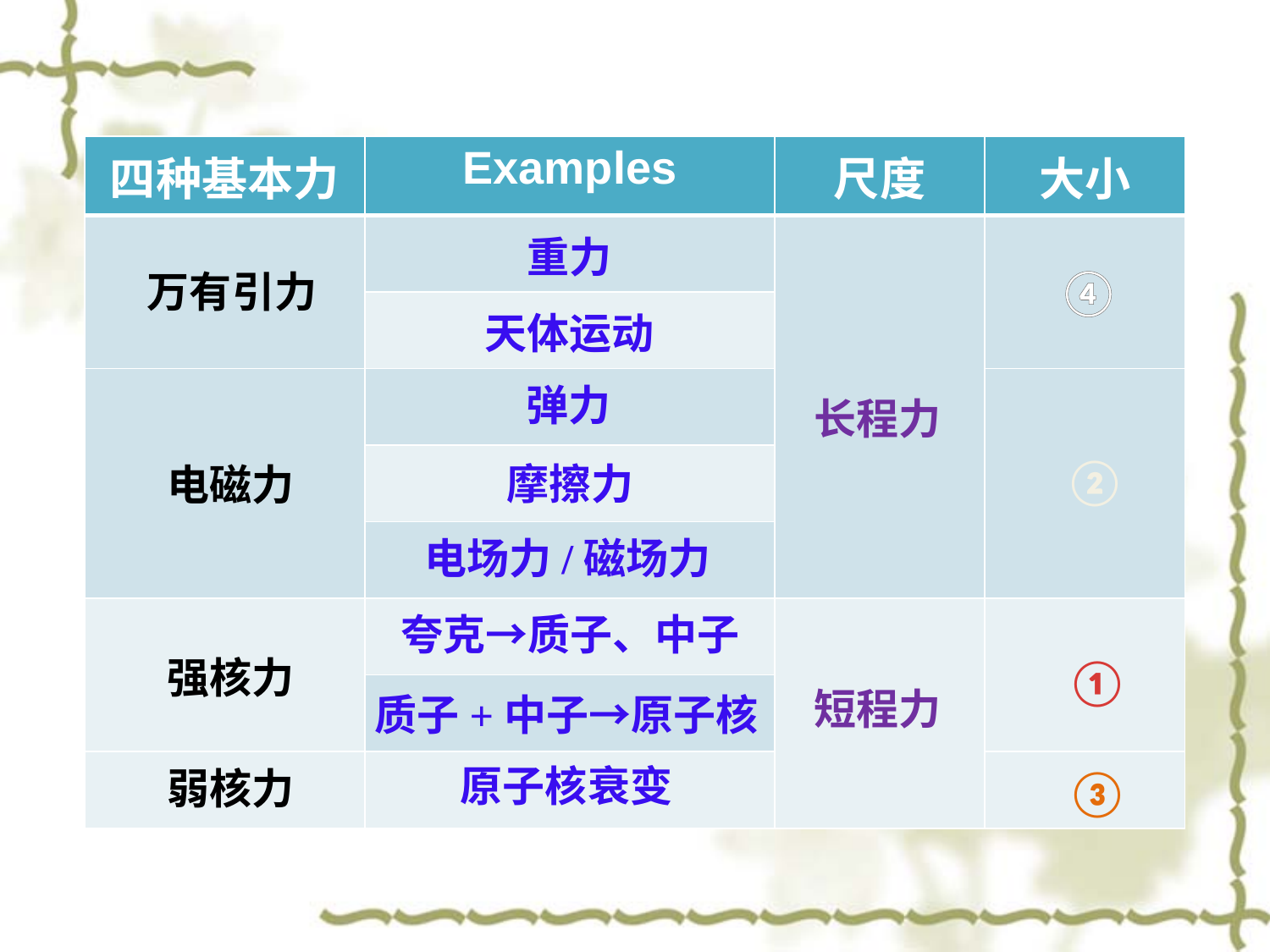

| 四种基本力 | Examples | 尺度 | 大小 |
| --- | --- | --- | --- |
|  |  |  |  |
|  |  |  |  |
|  |  |  |  |
|  |  |  |  |
|  |  |  |  |
|  |  |  |  |
|  |  |  |  |
|  |  |  |  |
重力
④
万有引力
天体运动
弹力
长程力
②
摩擦力
电磁力
电场力/磁场力
夸克→质子、中子
强核力
①
短程力
质子+中子→原子核
原子核衰变
弱核力
③